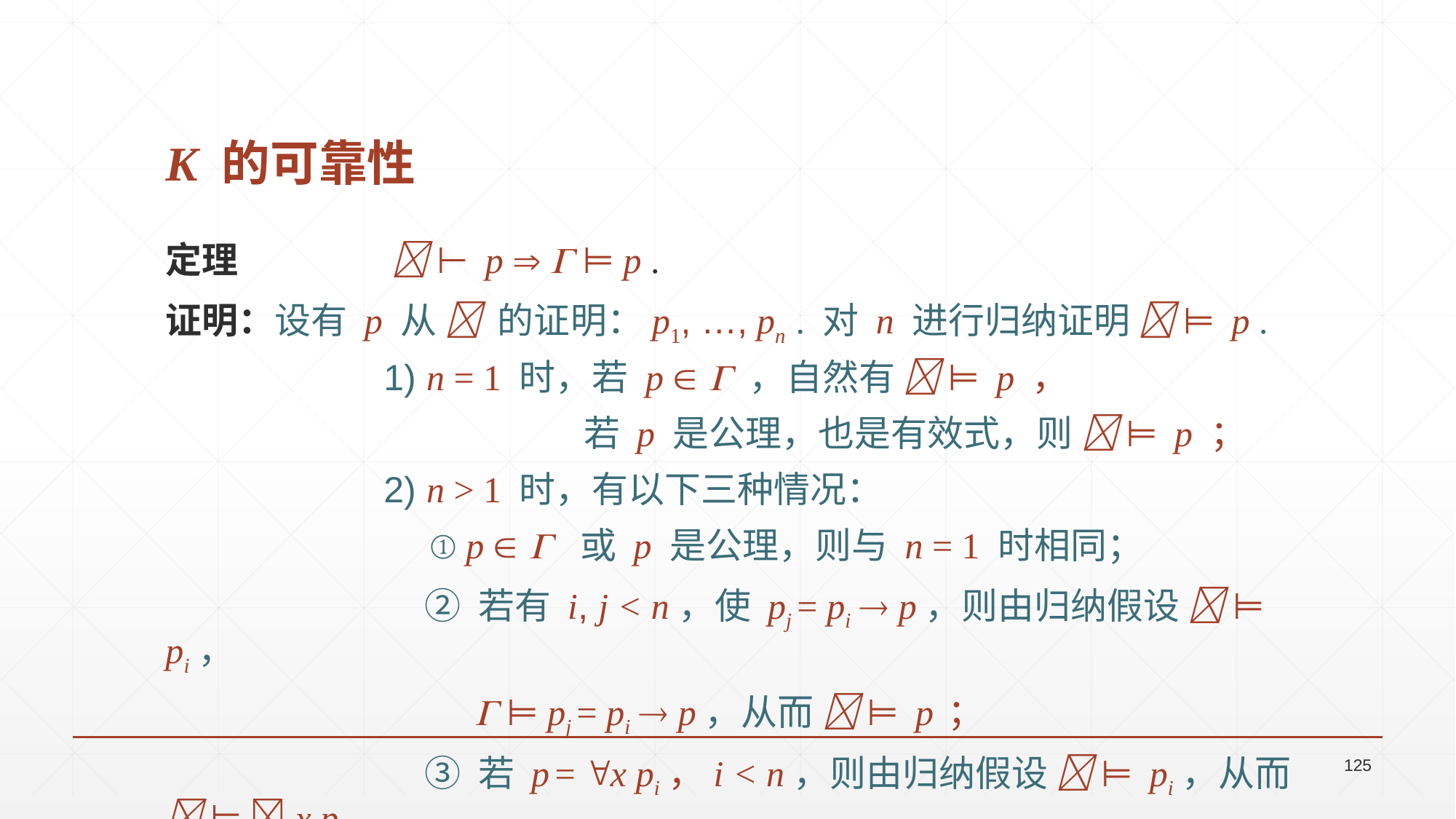

# K 的可靠性
定理		 Γ ⊢ p ⇒ Γ ⊨ p .
证明：设有 p 从 Γ  的证明：p1, …, pn . 对 n 进行归纳证明 Γ ⊨ p .
		1) n = 1 时，若 p ∈ Γ ，自然有 Γ ⊨ p ，
			          若 p 是公理，也是有效式，则 Γ ⊨ p ；
		2) n > 1 时，有以下三种情况：
		     ① p ∈ Γ  或 p 是公理，则与 n = 1 时相同；
		     ② 若有 i, j < n，使 pj = pi → p，则由归纳假设 Γ ⊨ pi，
		          Γ ⊨ pj = pi → p，从而 Γ ⊨ p ；
		     ③ 若 p = ∀x pi，i < n，则由归纳假设 Γ ⊨ pi，从而 Γ ⊨ ∀x pi .

125